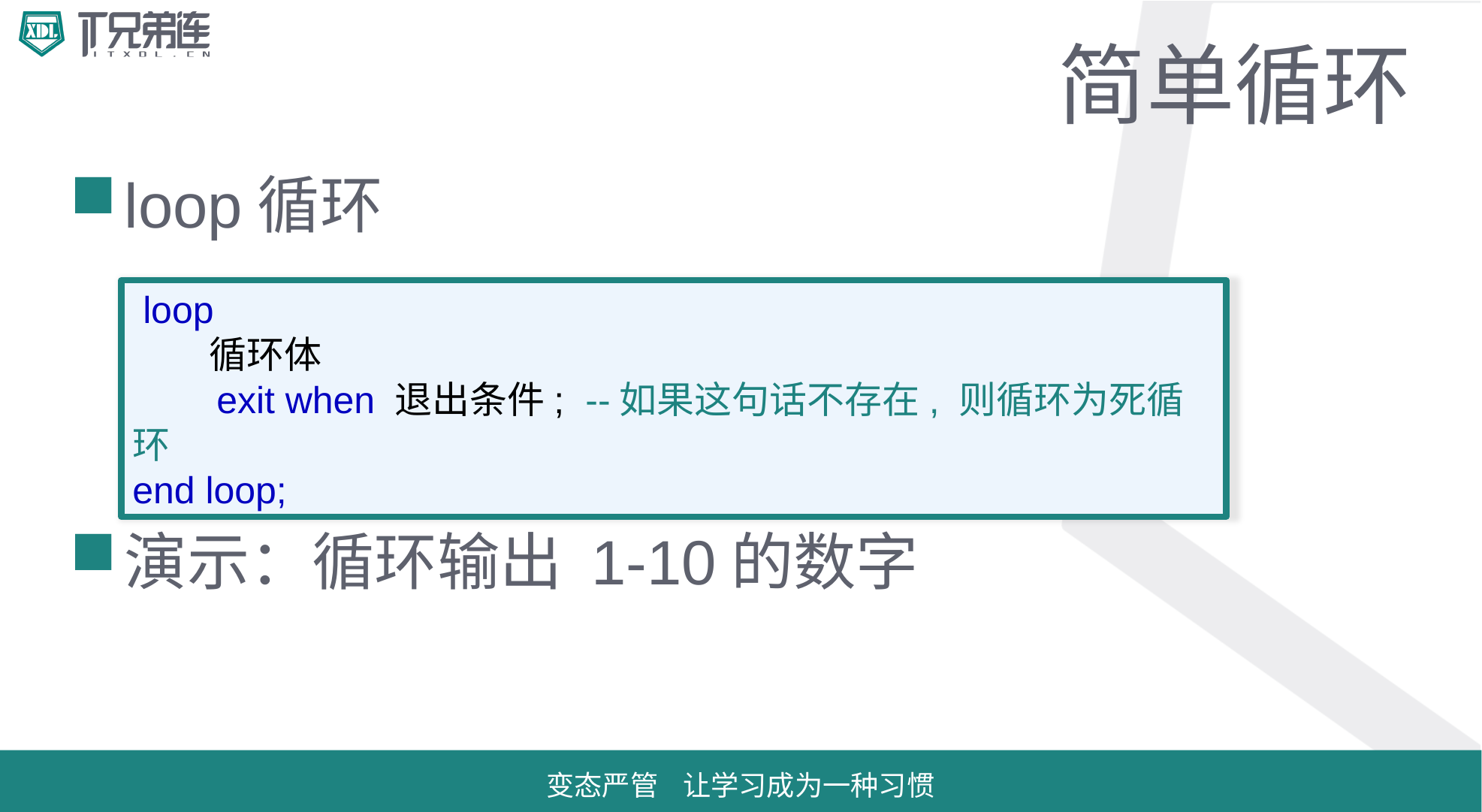

# 简单循环
loop循环

演示：循环输出 1-10的数字
 loop
        循环体
        exit when 退出条件;  --如果这句话不存在, 则循环为死循环
end loop;